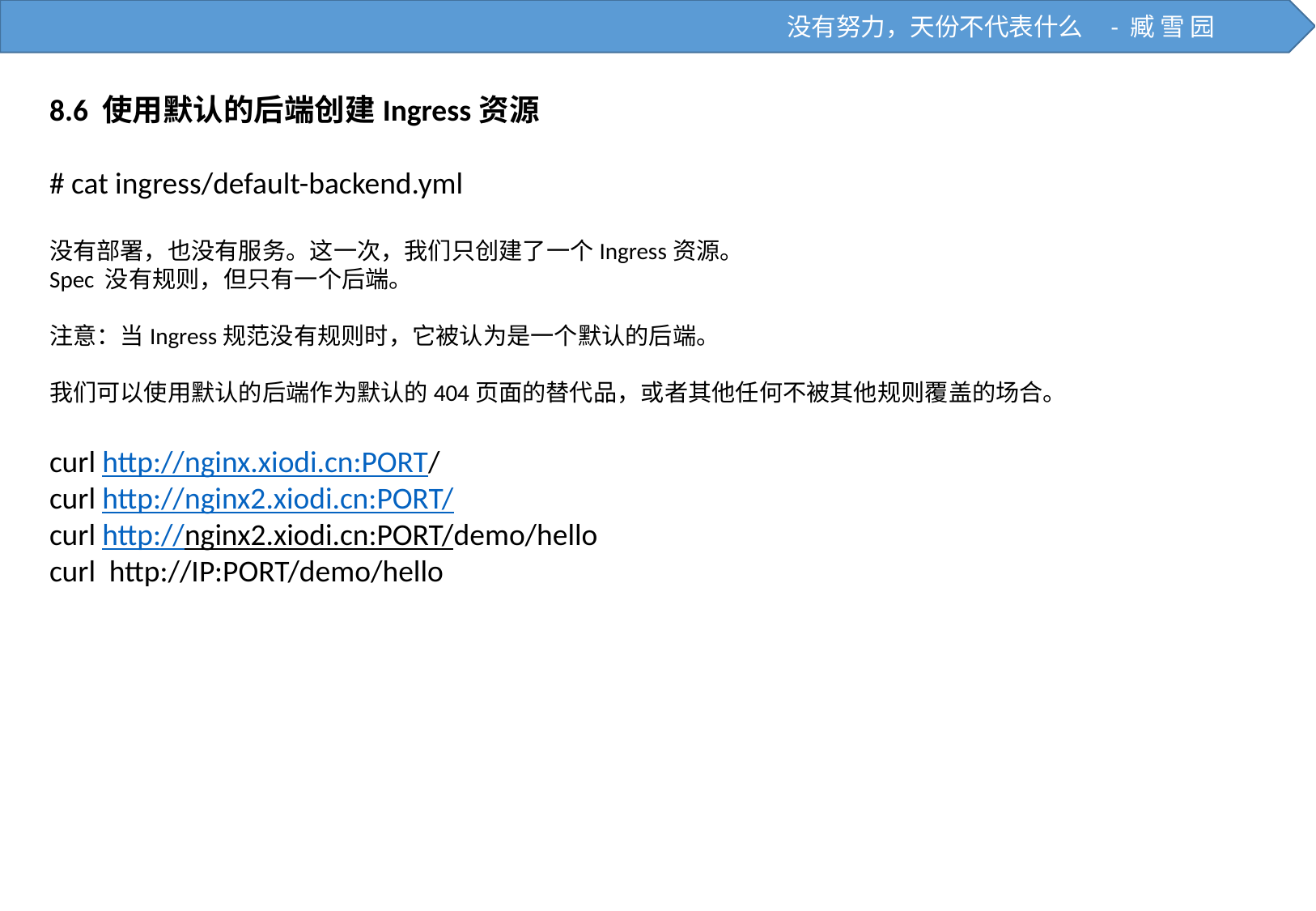

没有努力，天份不代表什么    - 臧 雪 园
8.6 使用默认的后端创建Ingress资源

# cat ingress/default-backend.yml

没有部署，也没有服务。这一次，我们只创建了一个Ingress资源。
Spec 没有规则，但只有一个后端。

注意：当Ingress规范没有规则时，它被认为是一个默认的后端。

我们可以使用默认的后端作为默认的404页面的替代品，或者其他任何不被其他规则覆盖的场合。

curl http://nginx.xiodi.cn:PORT/
curl http://nginx2.xiodi.cn:PORT/
curl http://nginx2.xiodi.cn:PORT/demo/hello
curl  http://IP:PORT/demo/hello